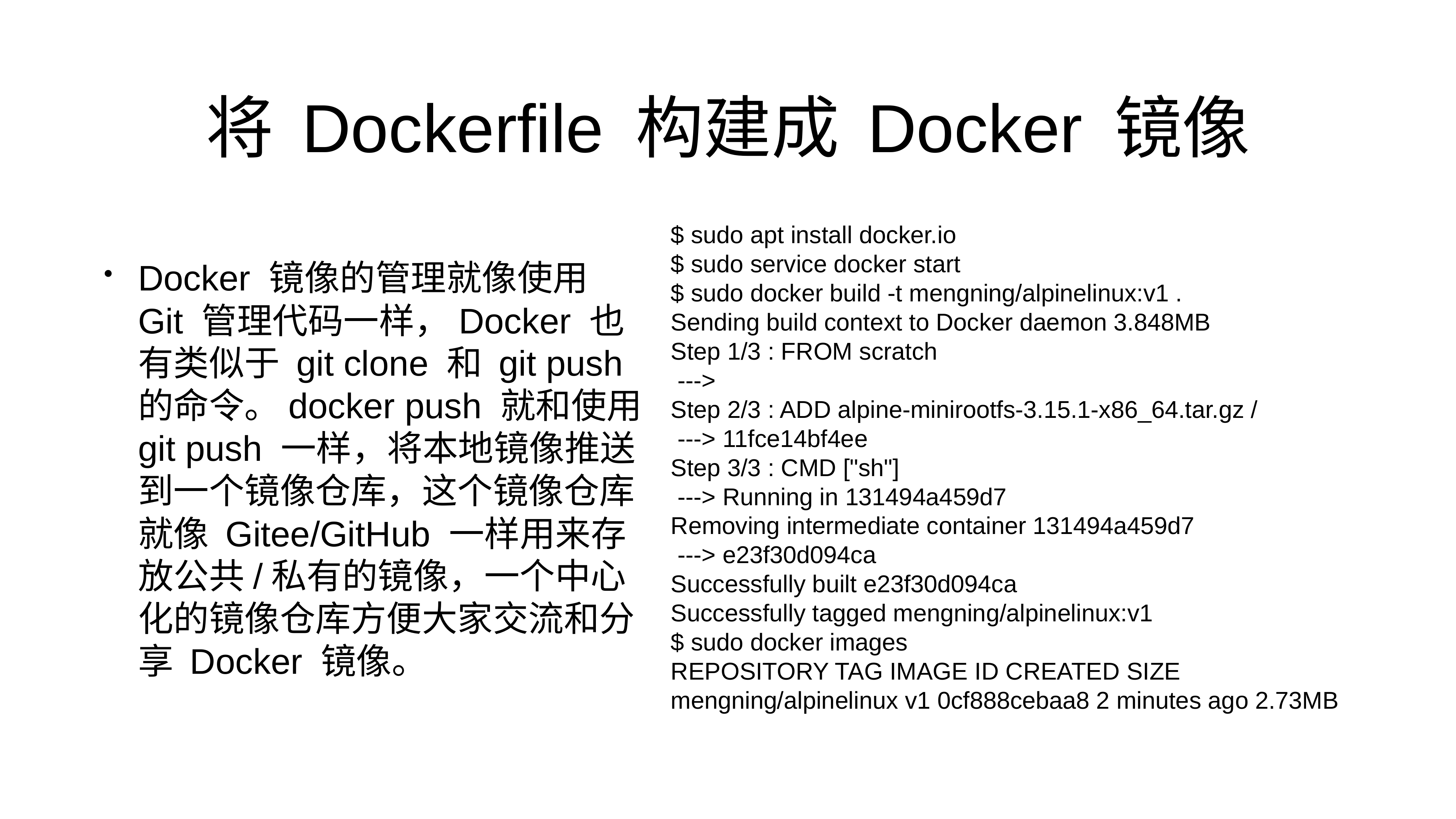

# 将 Dockerfile 构建成 Docker 镜像
Docker 镜像的管理就像使用 Git 管理代码一样，Docker 也有类似于 git clone 和 git push 的命令。docker push 就和使用 git push 一样，将本地镜像推送到一个镜像仓库，这个镜像仓库就像 Gitee/GitHub 一样用来存放公共/私有的镜像，一个中心化的镜像仓库方便大家交流和分享 Docker 镜像。
$ sudo apt install docker.io
$ sudo service docker start
$ sudo docker build -t mengning/alpinelinux:v1 .
Sending build context to Docker daemon 3.848MB
Step 1/3 : FROM scratch
 --->
Step 2/3 : ADD alpine-minirootfs-3.15.1-x86_64.tar.gz /
 ---> 11fce14bf4ee
Step 3/3 : CMD ["sh"]
 ---> Running in 131494a459d7
Removing intermediate container 131494a459d7
 ---> e23f30d094ca
Successfully built e23f30d094ca
Successfully tagged mengning/alpinelinux:v1
$ sudo docker images
REPOSITORY TAG IMAGE ID CREATED SIZE
mengning/alpinelinux v1 0cf888cebaa8 2 minutes ago 2.73MB